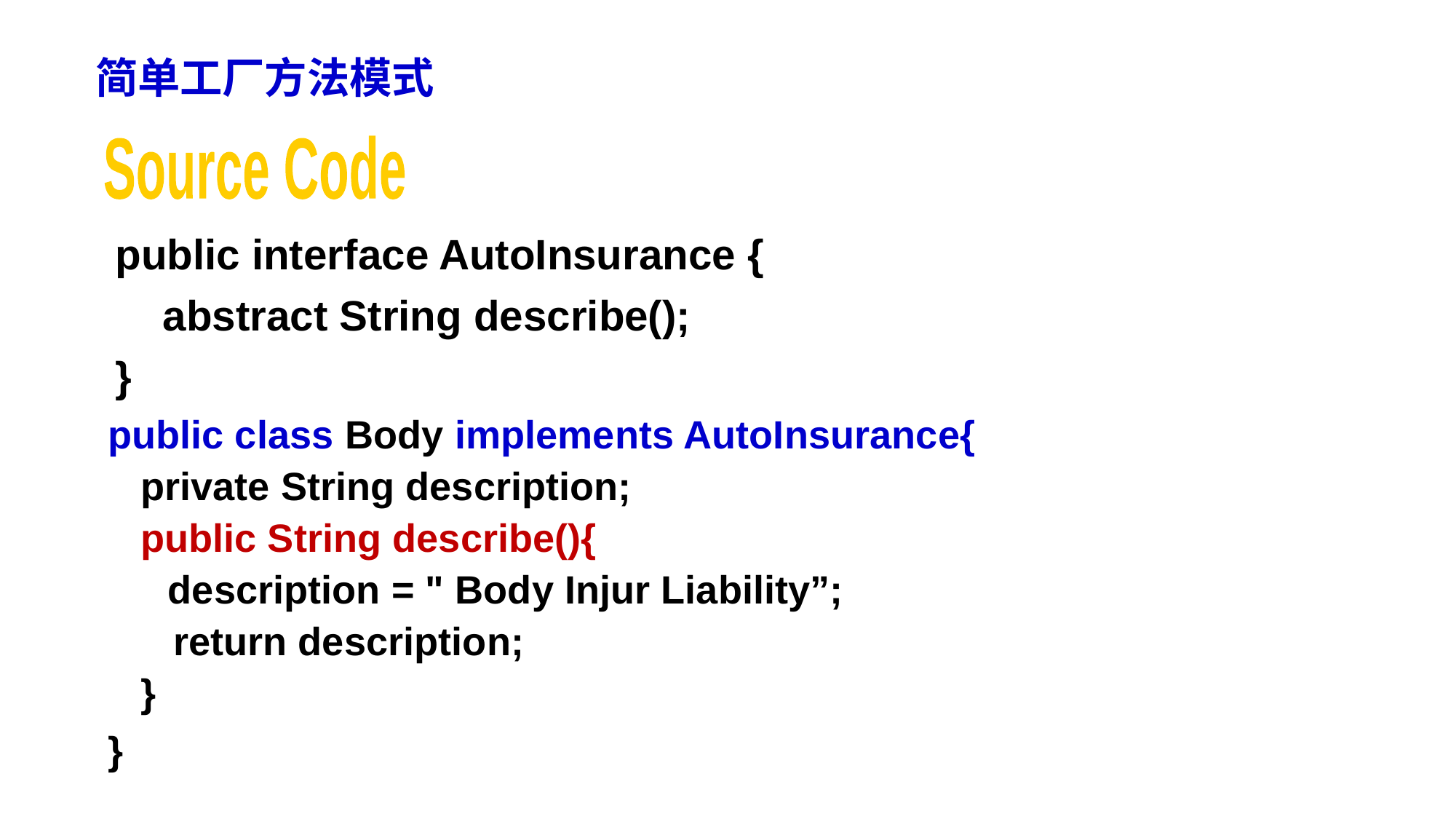

简单工厂方法模式
Source Code
public interface AutoInsurance {
    abstract String describe();
}
public class Body implements AutoInsurance{
   private String description;
   public String describe(){
	   description = " Body Injur Liability”;
      return description;
   }
}
21